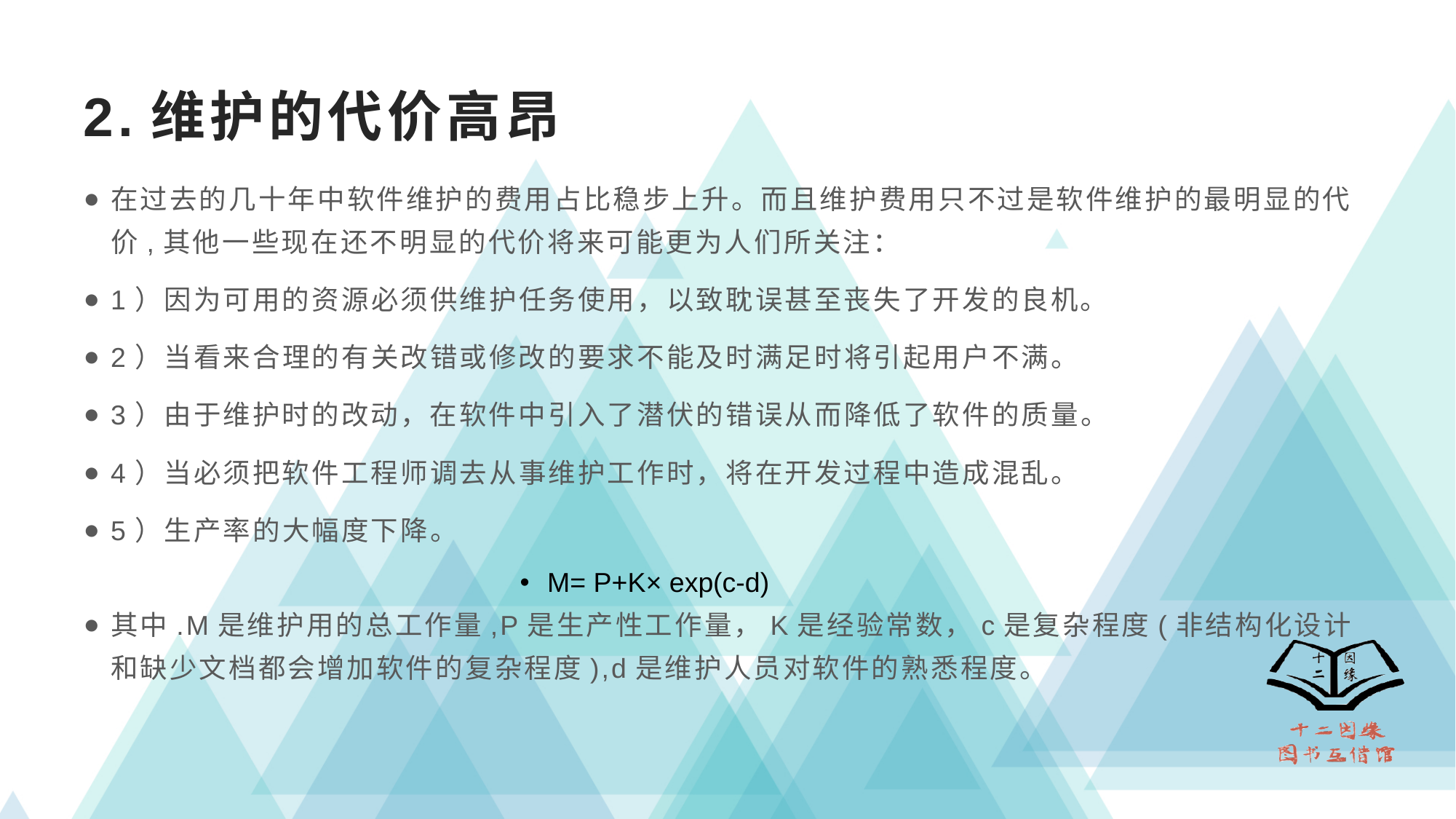

# 2.维护的代价高昂
在过去的几十年中软件维护的费用占比稳步上升。而且维护费用只不过是软件维护的最明显的代价,其他一些现在还不明显的代价将来可能更为人们所关注：
1）因为可用的资源必须供维护任务使用，以致耽误甚至丧失了开发的良机。
2）当看来合理的有关改错或修改的要求不能及时满足时将引起用户不满。
3）由于维护时的改动，在软件中引入了潜伏的错误从而降低了软件的质量。
4）当必须把软件工程师调去从事维护工作时，将在开发过程中造成混乱。
5）生产率的大幅度下降。
M= P+K× exp(c-d)
其中.M是维护用的总工作量,P是生产性工作量，K是经验常数，c是复杂程度(非结构化设计和缺少文档都会增加软件的复杂程度),d是维护人员对软件的熟悉程度。